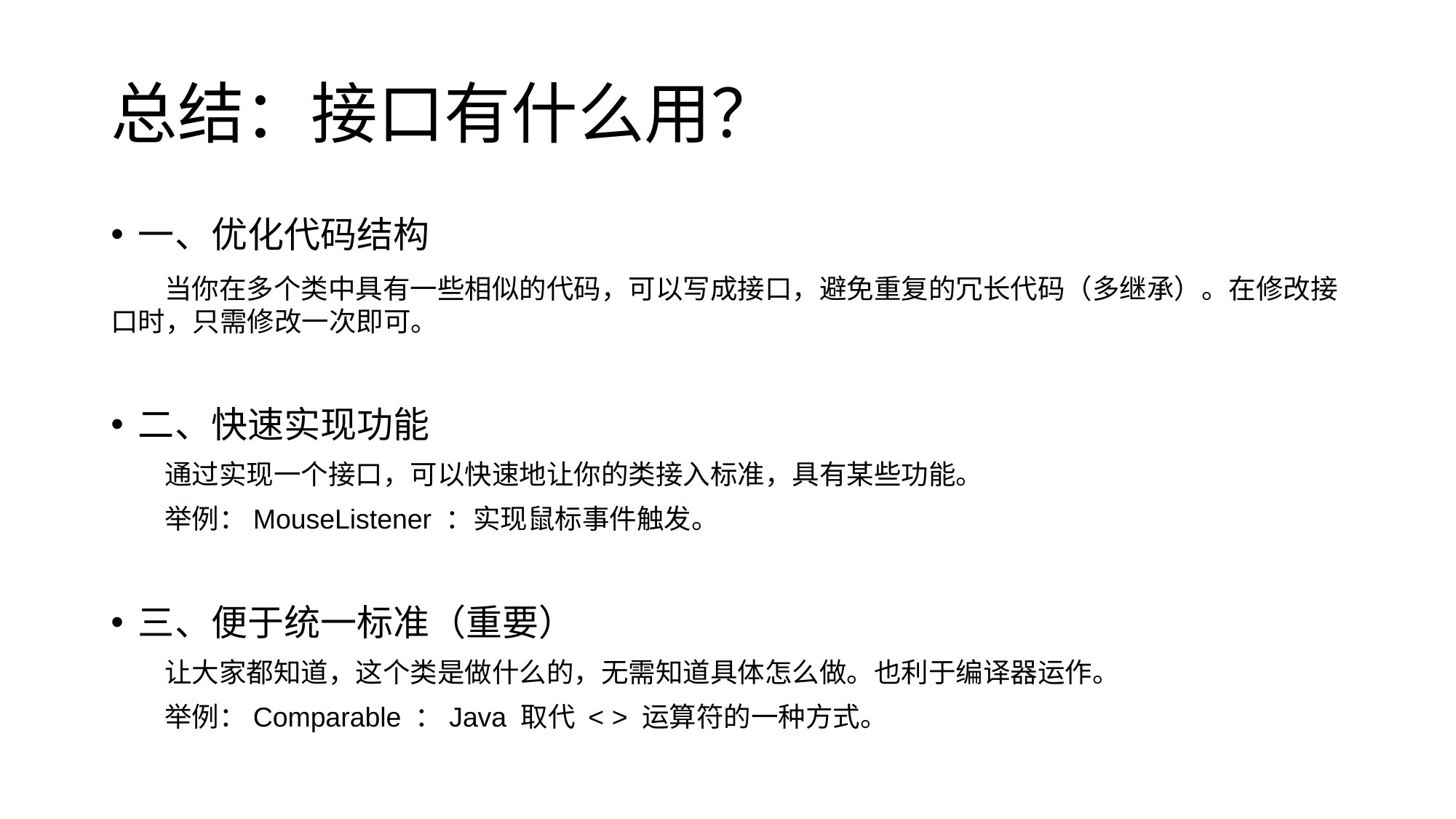

# 总结：接口有什么用？
一、优化代码结构
当你在多个类中具有一些相似的代码，可以写成接口，避免重复的冗长代码（多继承）。在修改接口时，只需修改一次即可。

二、快速实现功能
通过实现一个接口，可以快速地让你的类接入标准，具有某些功能。
举例：MouseListener ：实现鼠标事件触发。

三、便于统一标准（重要）
让大家都知道，这个类是做什么的，无需知道具体怎么做。也利于编译器运作。
举例：Comparable ：Java 取代 < > 运算符的一种方式。